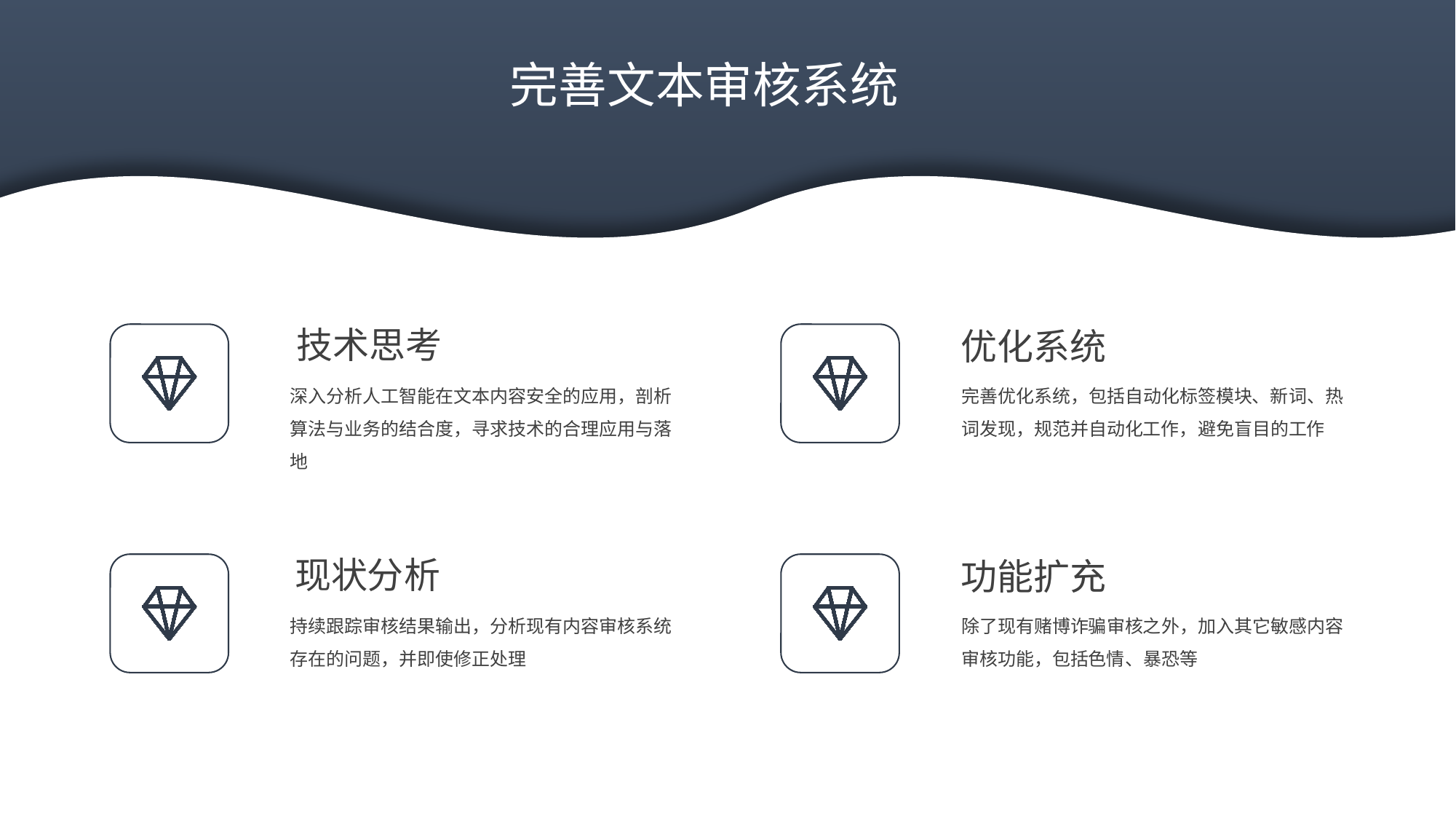

完善文本审核系统

技术思考
优化系统

深入分析人工智能在文本内容安全的应用，剖析算法与业务的结合度，寻求技术的合理应用与落地
完善优化系统，包括自动化标签模块、新词、热词发现，规范并自动化工作，避免盲目的工作
现状分析
功能扩充

持续跟踪审核结果输出，分析现有内容审核系统存在的问题，并即使修正处理
除了现有赌博诈骗审核之外，加入其它敏感内容审核功能，包括色情、暴恐等